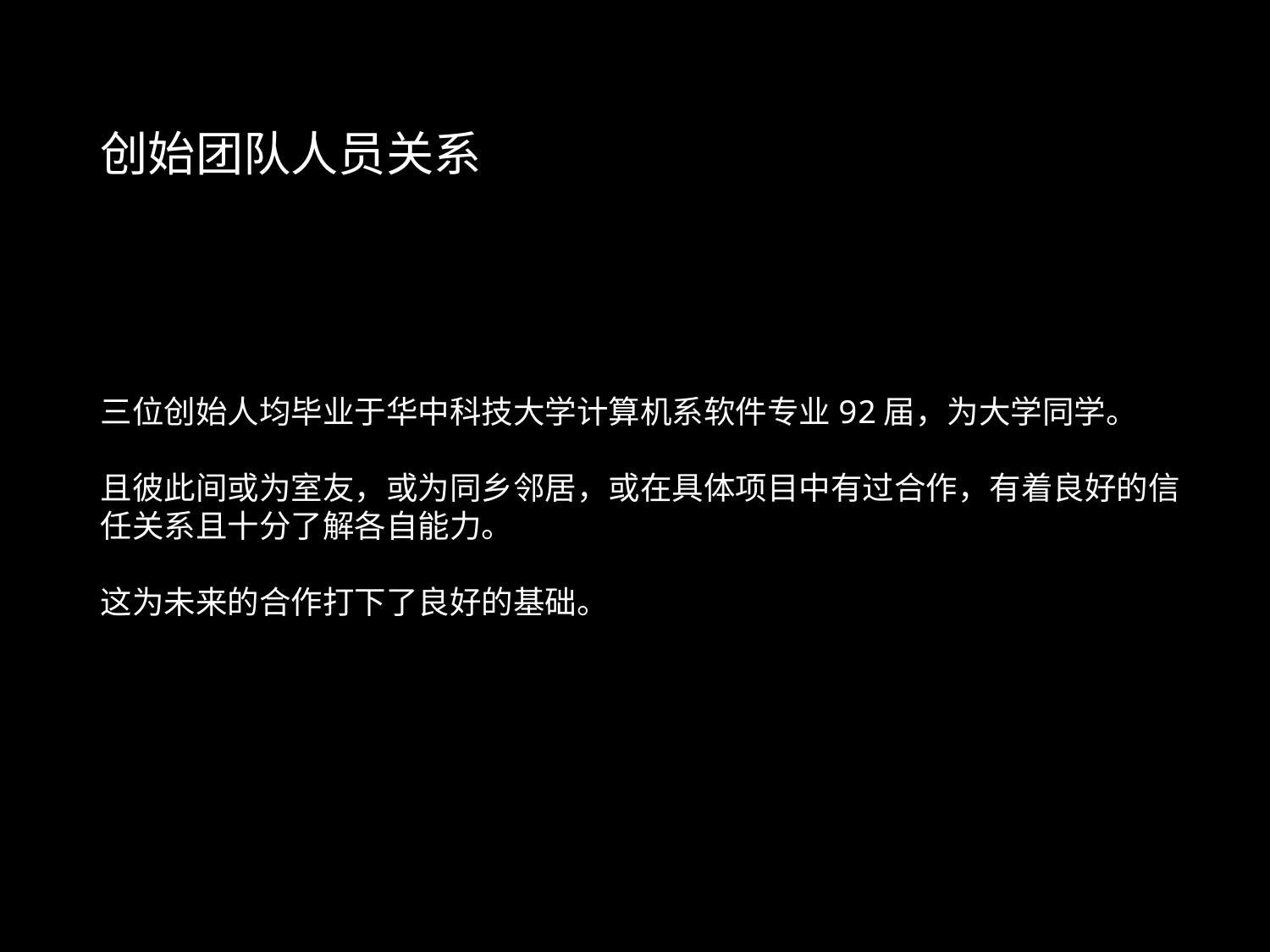

# 创始团队人员关系
三位创始人均毕业于华中科技大学计算机系软件专业92届，为大学同学。

且彼此间或为室友，或为同乡邻居，或在具体项目中有过合作，有着良好的信任关系且十分了解各自能力。

这为未来的合作打下了良好的基础。